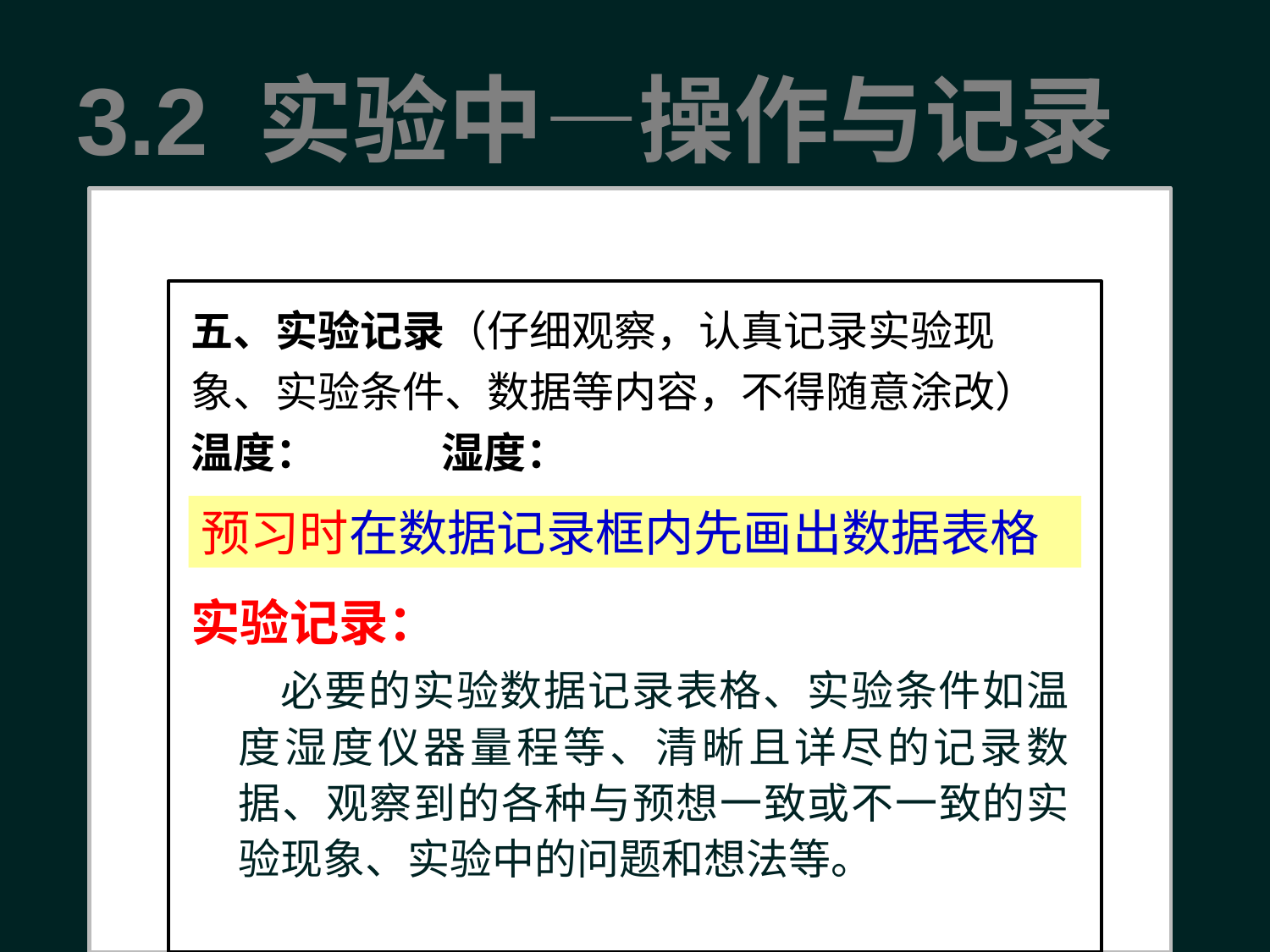

# 3.2 实验中—操作与记录

五、实验记录（仔细观察，认真记录实验现象、实验条件、数据等内容，不得随意涂改）
温度：             湿度：
预习时在数据记录框内先画出数据表格
实验记录：
      必要的实验数据记录表格、实验条件如温度湿度仪器量程等、清晰且详尽的记录数据、观察到的各种与预想一致或不一致的实验现象、实验中的问题和想法等。